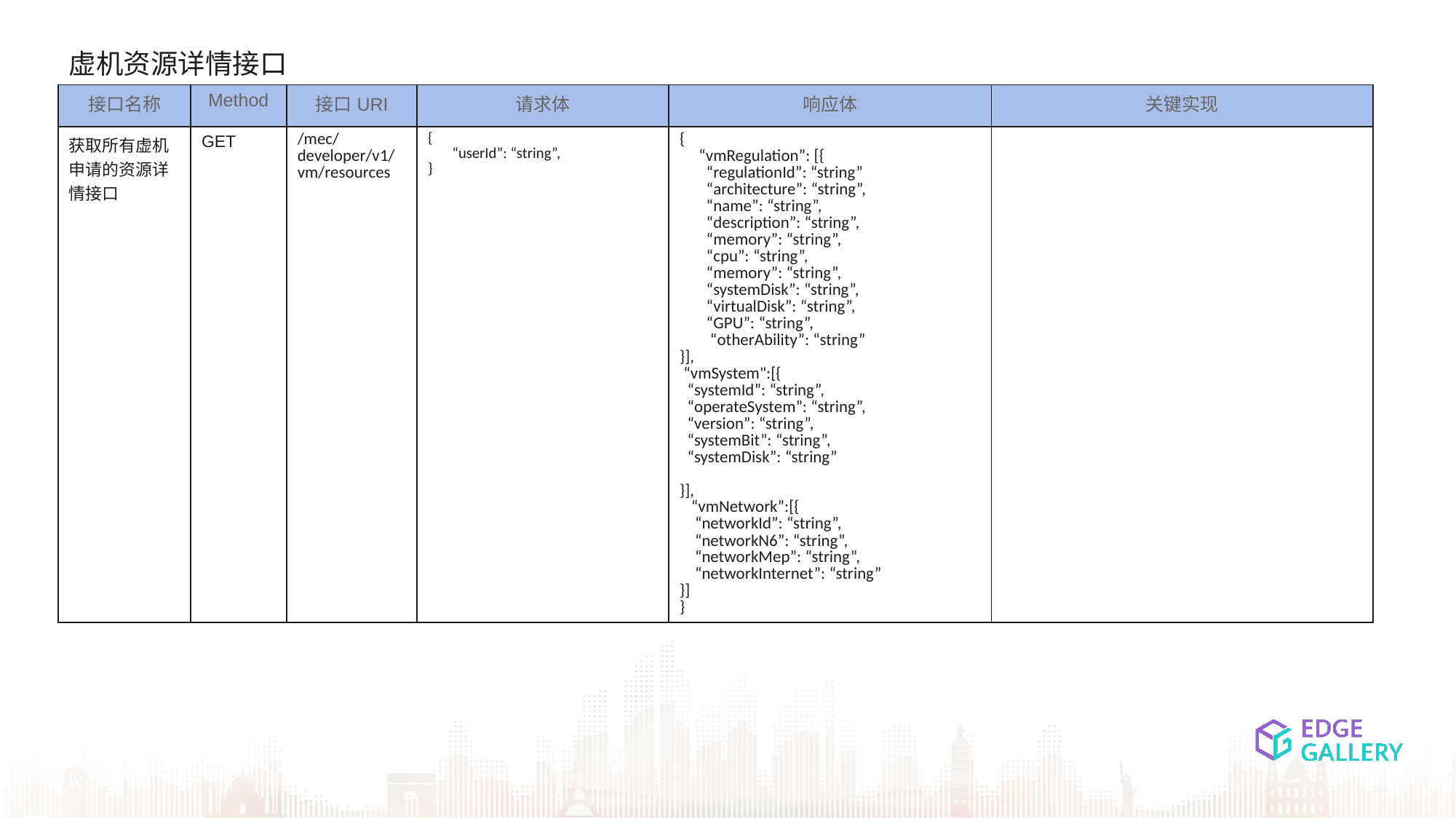

虚机资源详情接口
| 接口名称 | Method | 接口URI | 请求体 | 响应体 | 关键实现 |
| --- | --- | --- | --- | --- | --- |
| 获取所有虚机申请的资源详情接口 | GET | /mec/developer/v1/vm/resources | { “userId”: “string”, } | { “vmRegulation”: [{ “regulationId”: “string” “architecture”: “string”, “name”: “string”, “description”: “string”, “memory”: “string”, “cpu”: “string”, “memory”: “string”, “systemDisk”: “string”, “virtualDisk”: “string”, “GPU”: “string”, “otherAbility”: “string” }], “vmSystem":[{ “systemId”: “string”, “operateSystem”: “string”, “version”: “string”, “systemBit”: “string”, “systemDisk”: “string” }], “vmNetwork”:[{ “networkId”: “string”, “networkN6”: “string”, “networkMep”: “string”, “networkInternet”: “string” }] } |  |